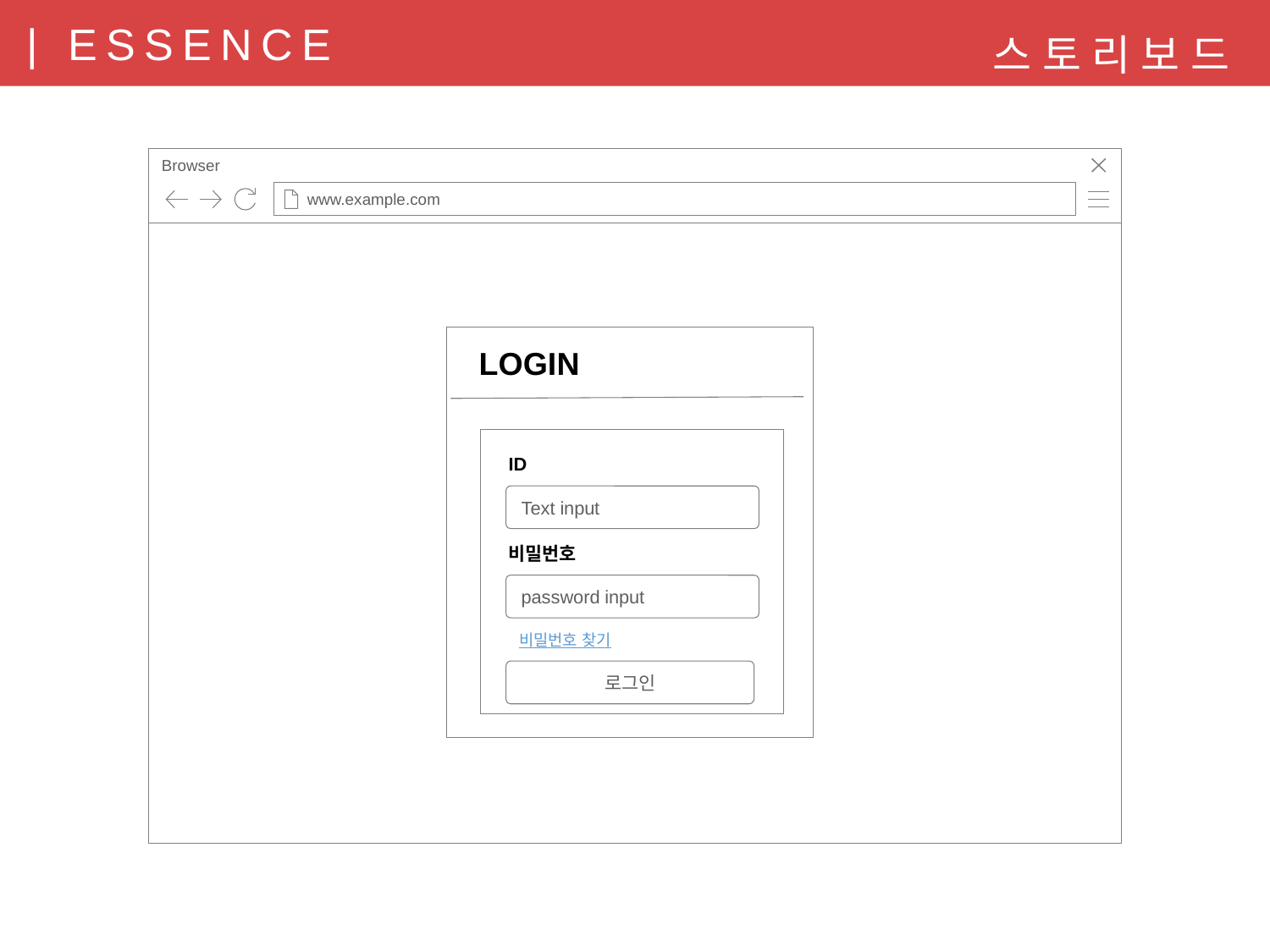

스토리보드
Browser

www.example.com

LOGIN

ID
Text input
비밀번호
password input
비밀번호 찾기
로그인